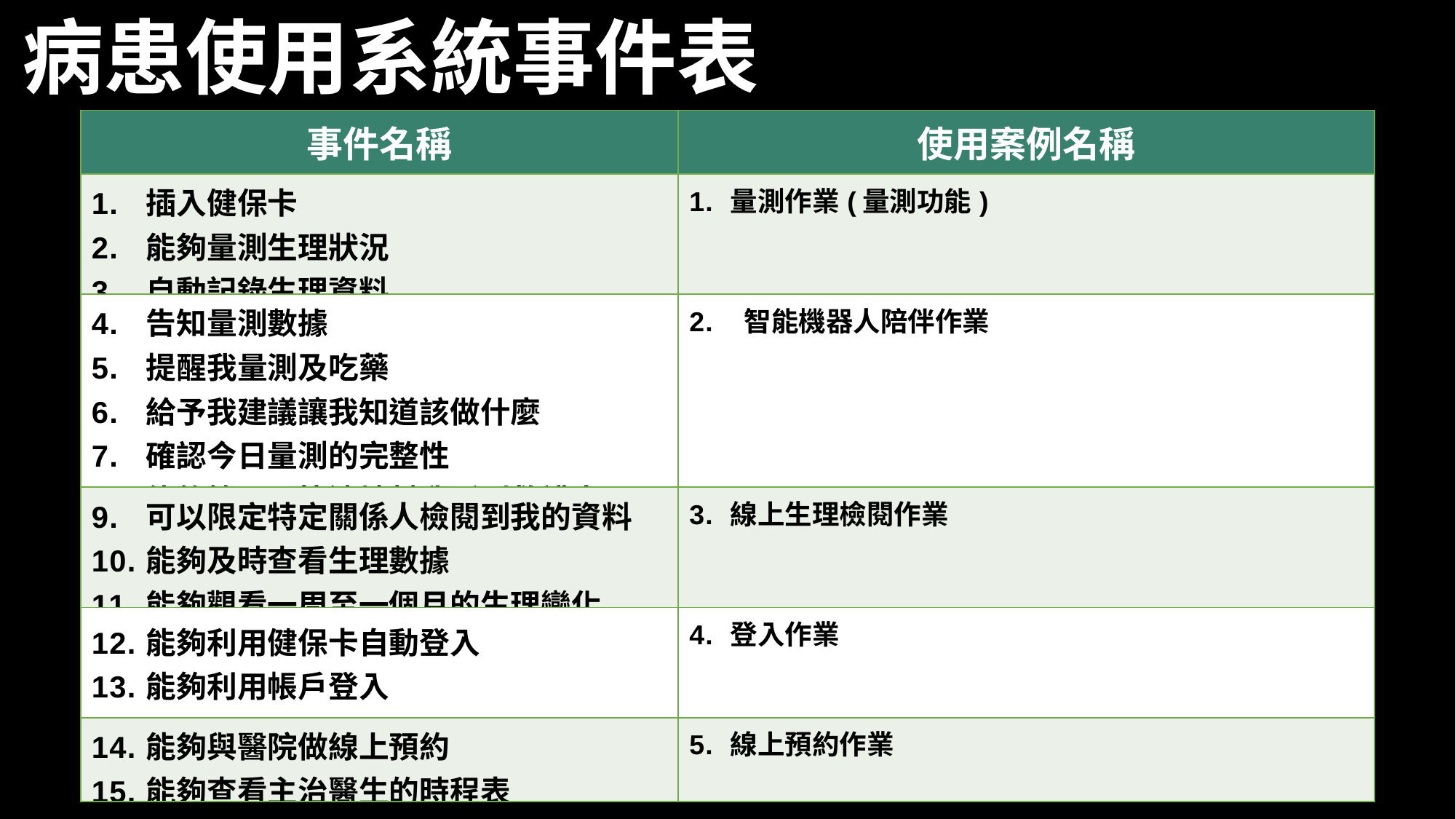

病患使用系統事件表
| 事件名稱 | 使用案例名稱 |
| --- | --- |
| 插入健保卡 能夠量測生理狀況 自動記錄生理資料 | 量測作業(量測功能) |
| 告知量測數據 提醒我量測及吃藥 給予我建議讓我知道該做什麼 確認今日量測的完整性 能夠簡易、快速地幫我呼叫救護車 | 智能機器人陪伴作業 |
| 可以限定特定關係人檢閱到我的資料 能夠及時查看生理數據 能夠觀看一周至一個月的生理變化 | 線上生理檢閱作業 |
| 能夠利用健保卡自動登入 能夠利用帳戶登入 | 登入作業 |
| 能夠與醫院做線上預約 能夠查看主治醫生的時程表 | 線上預約作業 |